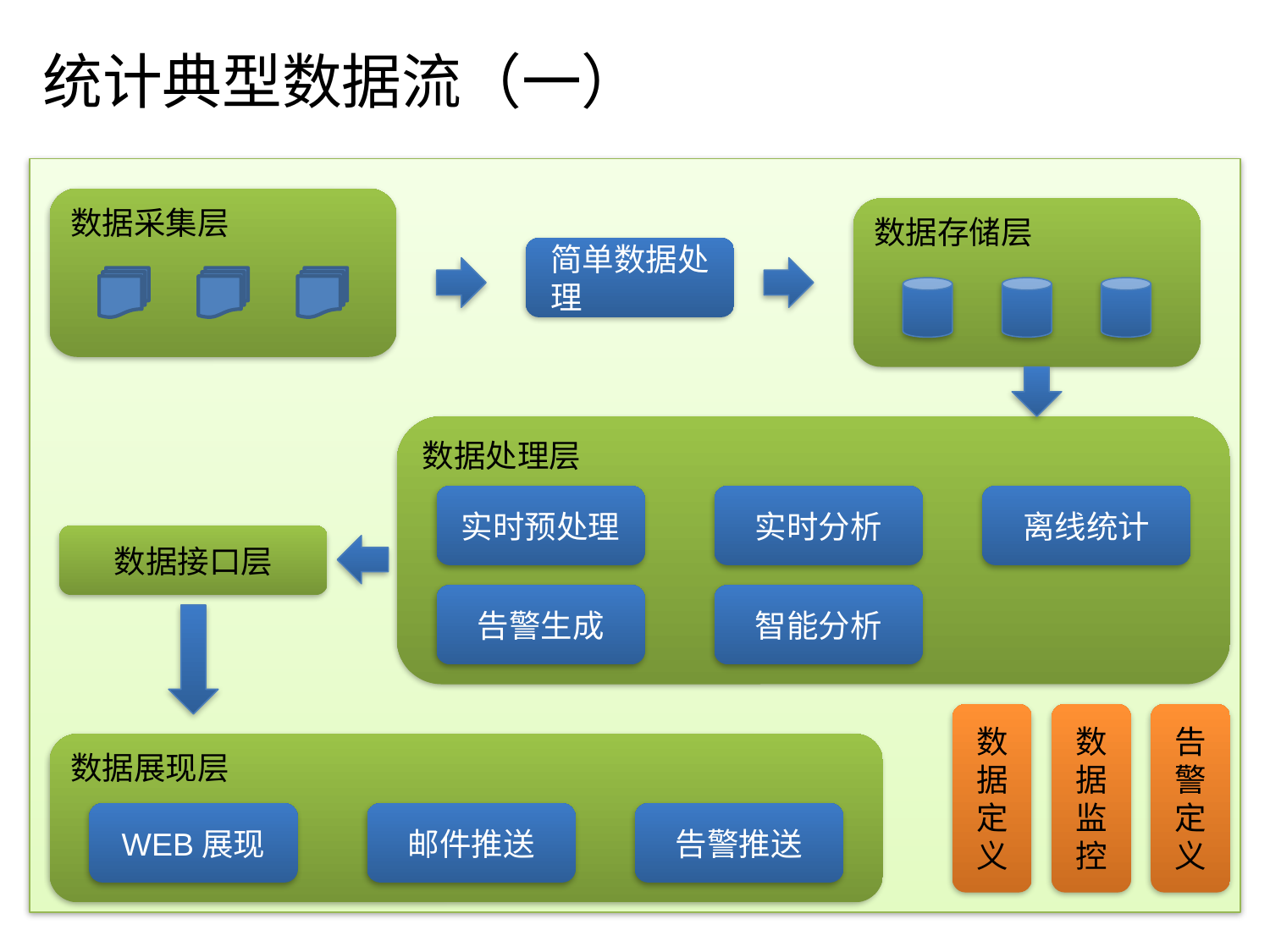

# 统计典型数据流（一）

数据采集层

数据存储层

简单数据处理

数据处理层
实时预处理
实时分析
离线统计
数据接口层

告警生成
智能分析

数据定义
数据监控
告警定义
数据展现层
WEB展现
邮件推送
告警推送